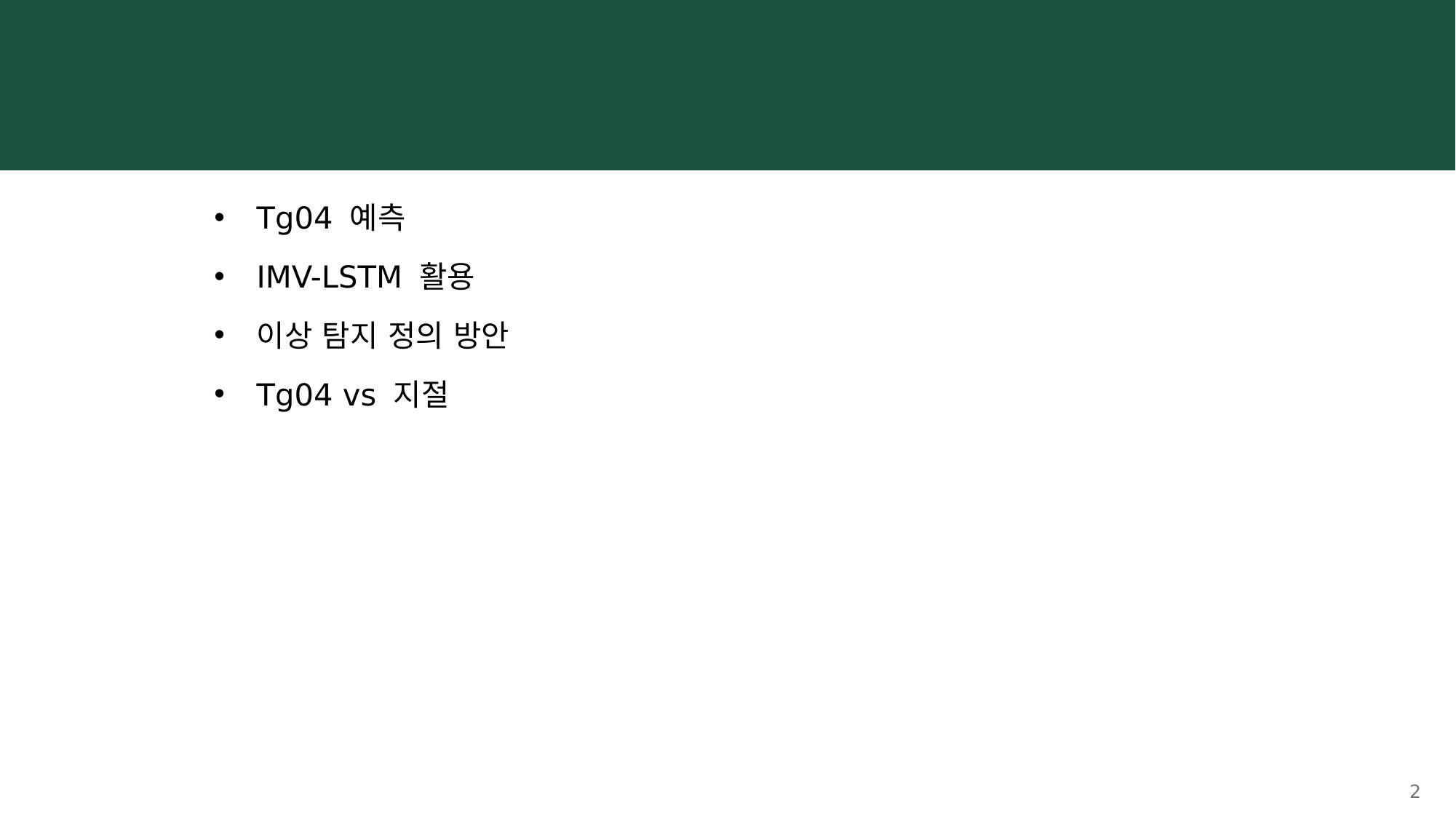

#
Tg04 예측
IMV-LSTM 활용
이상 탐지 정의 방안
Tg04 vs 지절

2